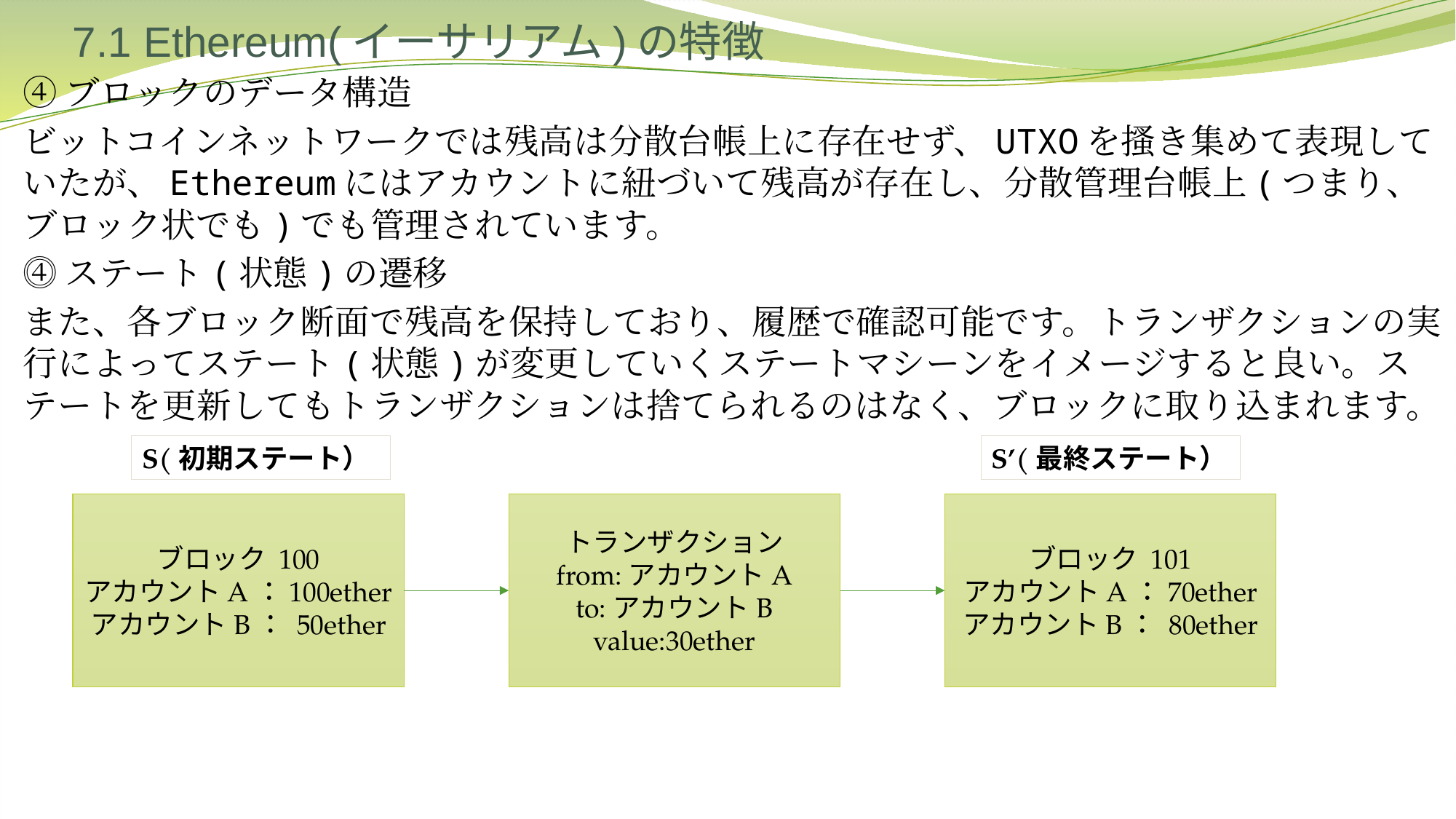

# 7.1 Ethereum(イーサリアム)の特徴
④ブロックのデータ構造
ビットコインネットワークでは残高は分散台帳上に存在せず、UTXOを搔き集めて表現していたが、Ethereumにはアカウントに紐づいて残高が存在し、分散管理台帳上(つまり、ブロック状でも)でも管理されています。
⓸ステート(状態)の遷移
また、各ブロック断面で残高を保持しており、履歴で確認可能です。トランザクションの実行によってステート(状態)が変更していくステートマシーンをイメージすると良い。ステートを更新してもトランザクションは捨てられるのはなく、ブロックに取り込まれます。

S(初期ステート）
S’(最終ステート）
ブロック 100
アカウントA：100ether
アカウントB： 50ether
トランザクション
from:アカウントA
to:アカウントB
value:30ether
ブロック 101
アカウントA：70ether
アカウントB： 80ether